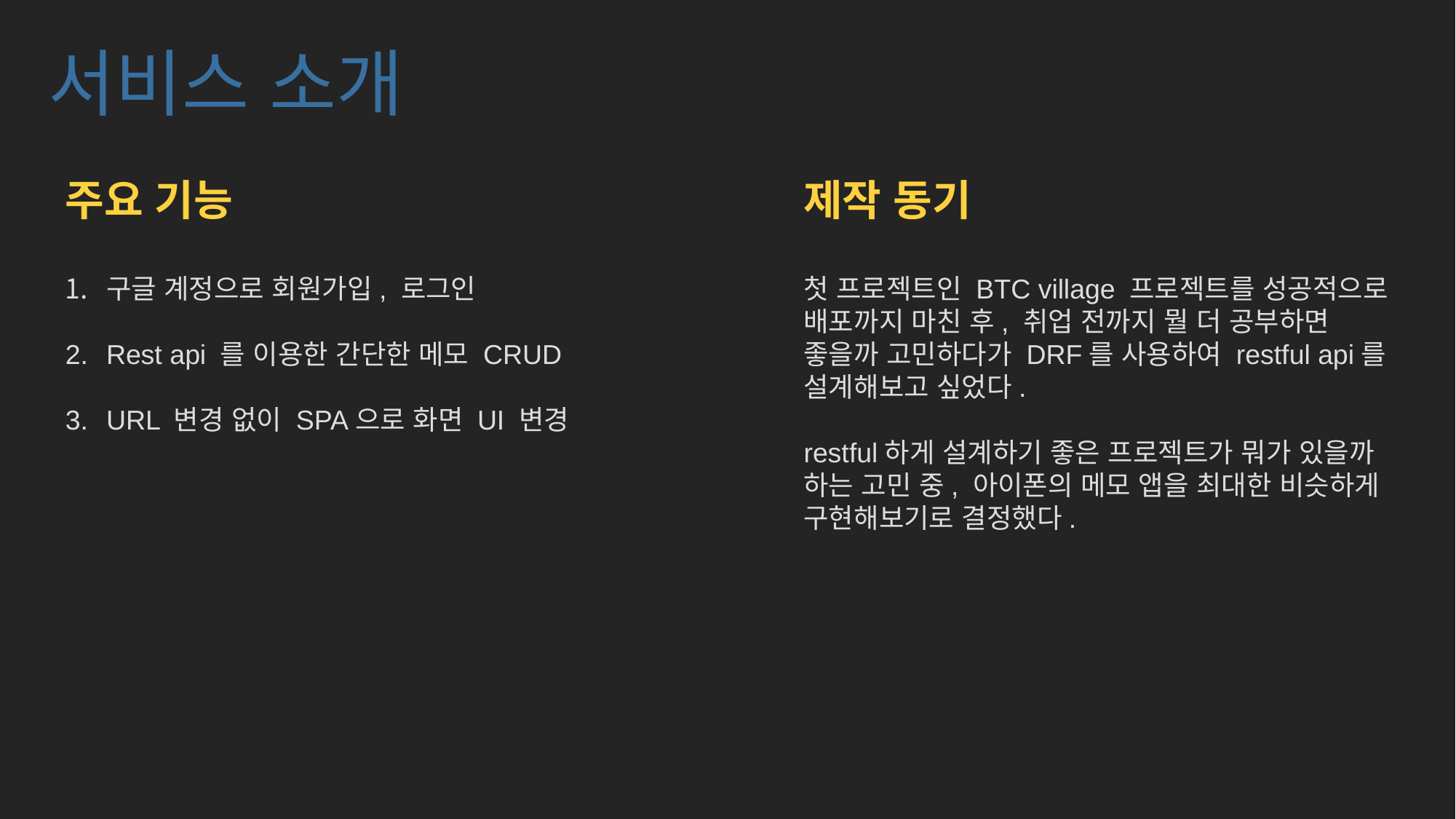

# 서비스 소개
주요 기능
제작 동기
첫 프로젝트인 BTC village 프로젝트를 성공적으로 배포까지 마친 후, 취업 전까지 뭘 더 공부하면 좋을까 고민하다가 DRF를 사용하여 restful api를 설계해보고 싶었다.

restful하게 설계하기 좋은 프로젝트가 뭐가 있을까 하는 고민 중, 아이폰의 메모 앱을 최대한 비슷하게 구현해보기로 결정했다.
구글 계정으로 회원가입, 로그인

Rest api 를 이용한 간단한 메모 CRUD

URL 변경 없이 SPA으로 화면 UI 변경